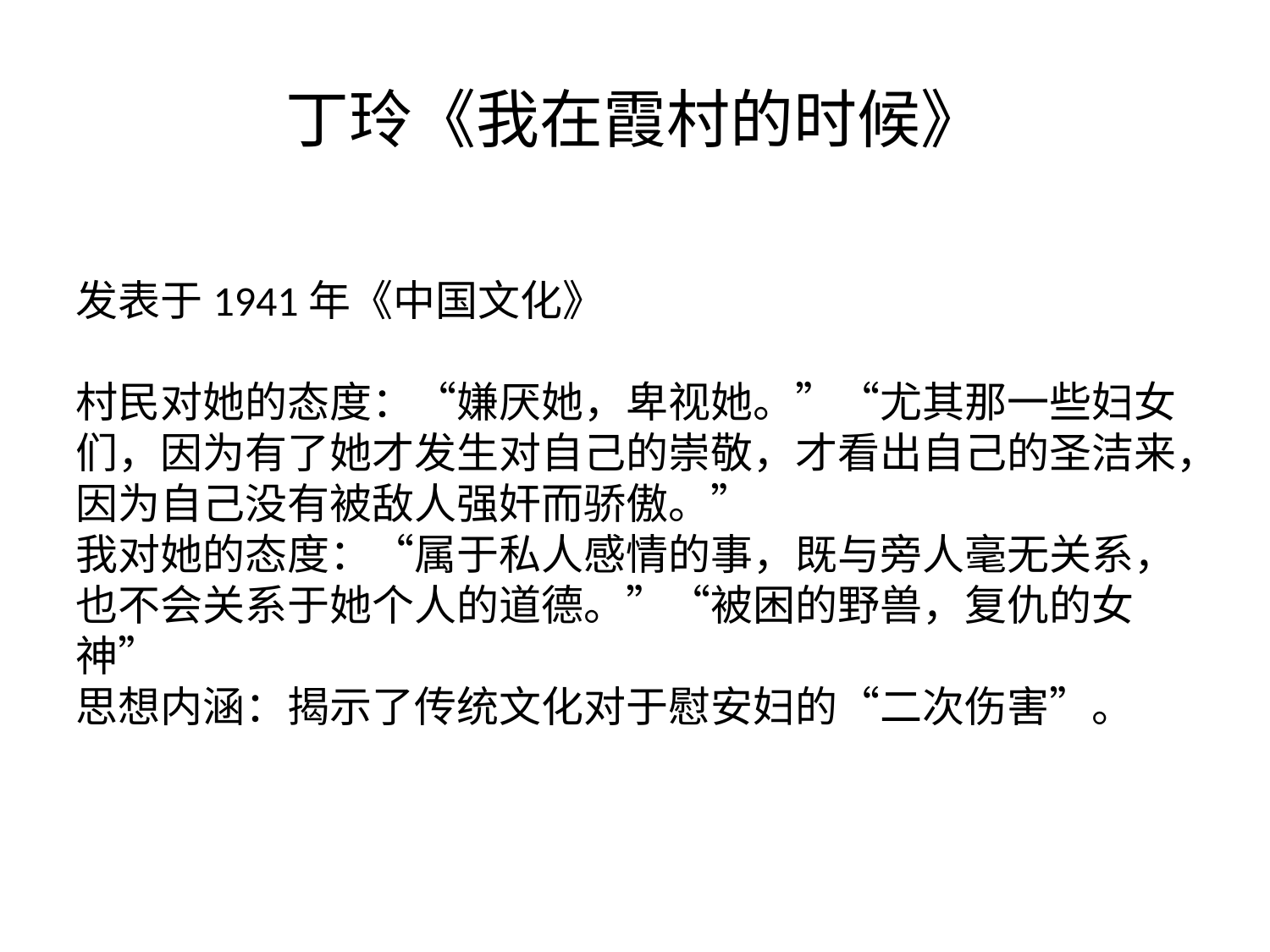

# 丁玲《我在霞村的时候》
发表于1941年《中国文化》

村民对她的态度：“嫌厌她，卑视她。”“尤其那一些妇女们，因为有了她才发生对自己的崇敬，才看出自己的圣洁来，因为自己没有被敌人强奸而骄傲。”
我对她的态度：“属于私人感情的事，既与旁人毫无关系，也不会关系于她个人的道德。”“被困的野兽，复仇的女神”
思想内涵：揭示了传统文化对于慰安妇的“二次伤害”。